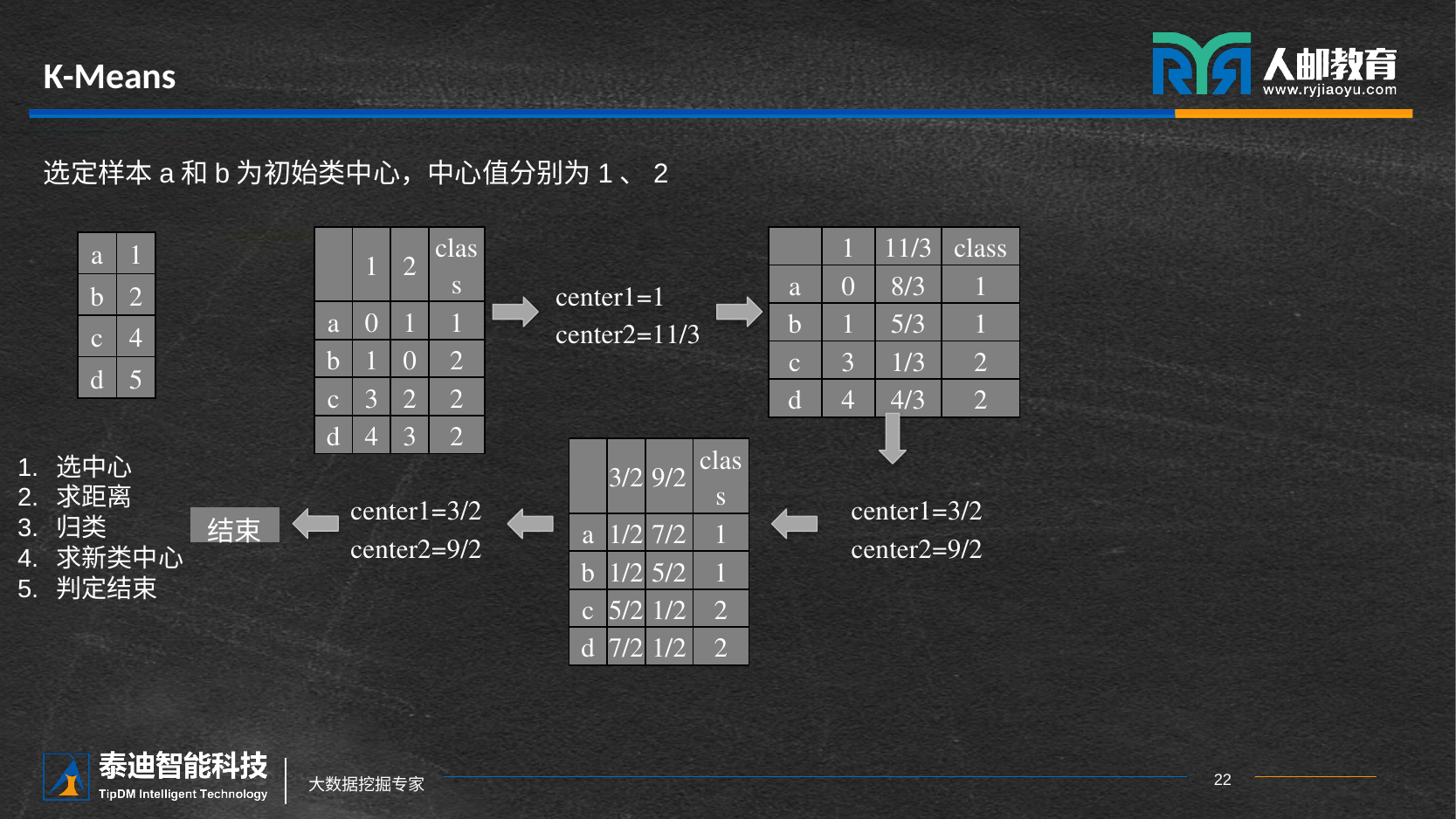

# K-Means
选定样本a和b为初始类中心，中心值分别为1、2
|  | 1 | 2 | class |
| --- | --- | --- | --- |
| a | 0 | 1 | 1 |
| b | 1 | 0 | 2 |
| c | 3 | 2 | 2 |
| d | 4 | 3 | 2 |
|  | 1 | 11/3 | class |
| --- | --- | --- | --- |
| a | 0 | 8/3 | 1 |
| b | 1 | 5/3 | 1 |
| c | 3 | 1/3 | 2 |
| d | 4 | 4/3 | 2 |
| a | 1 |
| --- | --- |
| b | 2 |
| c | 4 |
| d | 5 |
| center1=1 |
| --- |
| center2=11/3 |

|  | 3/2 | 9/2 | class |
| --- | --- | --- | --- |
| a | 1/2 | 7/2 | 1 |
| b | 1/2 | 5/2 | 1 |
| c | 5/2 | 1/2 | 2 |
| d | 7/2 | 1/2 | 2 |
选中心
求距离
归类
求新类中心
判定结束
| center1=3/2 |
| --- |
| center2=9/2 |
| center1=3/2 |
| --- |
| center2=9/2 |
| 结束 |
| --- |